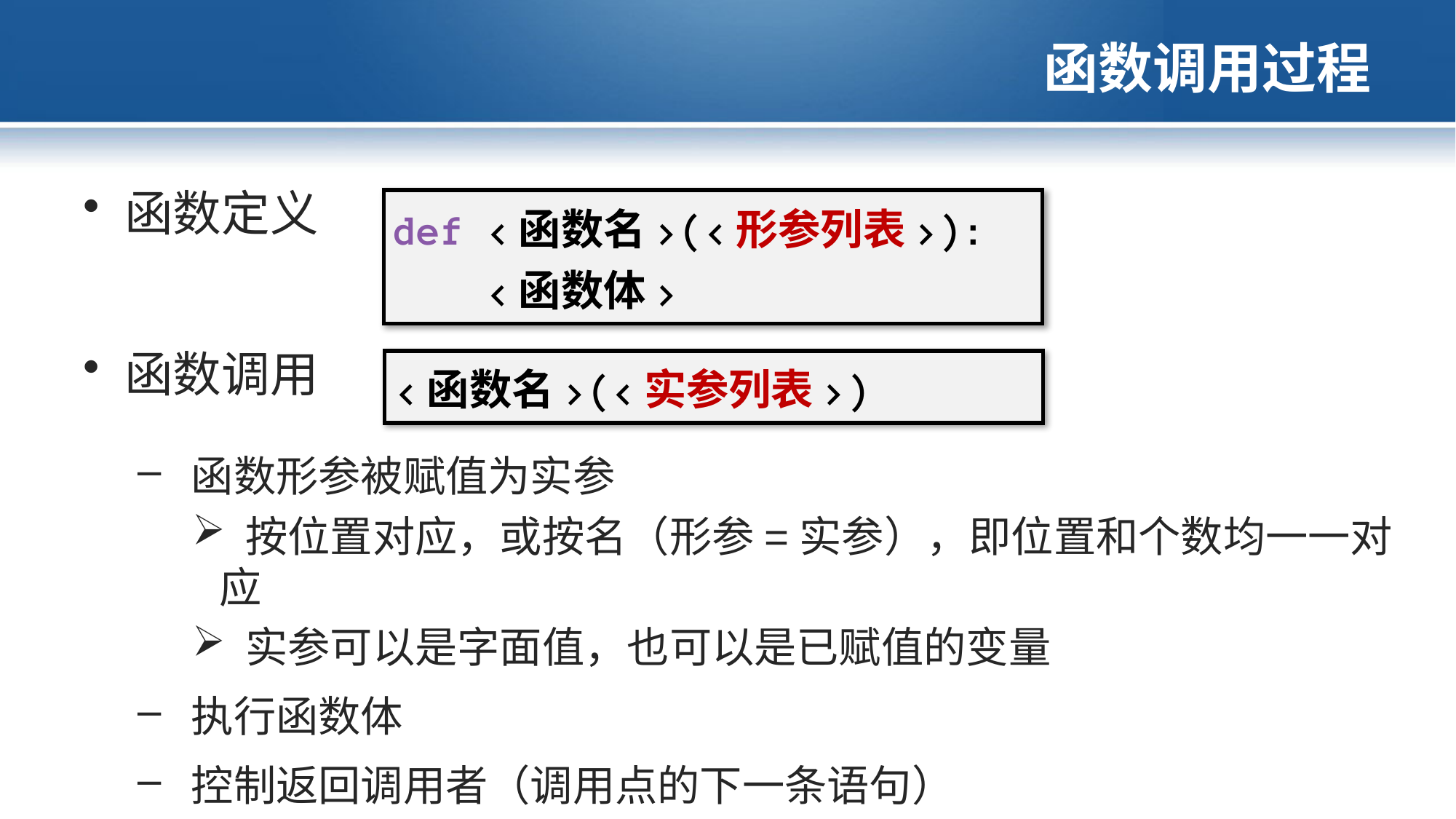

# 函数调用过程
函数定义
| def <函数名>(<形参列表>): <函数体> |
| --- |
函数调用
| <函数名>(<实参列表>) |
| --- |
 函数形参被赋值为实参
 按位置对应，或按名（形参=实参），即位置和个数均一一对应
 实参可以是字面值，也可以是已赋值的变量
 执行函数体
 控制返回调用者（调用点的下一条语句）